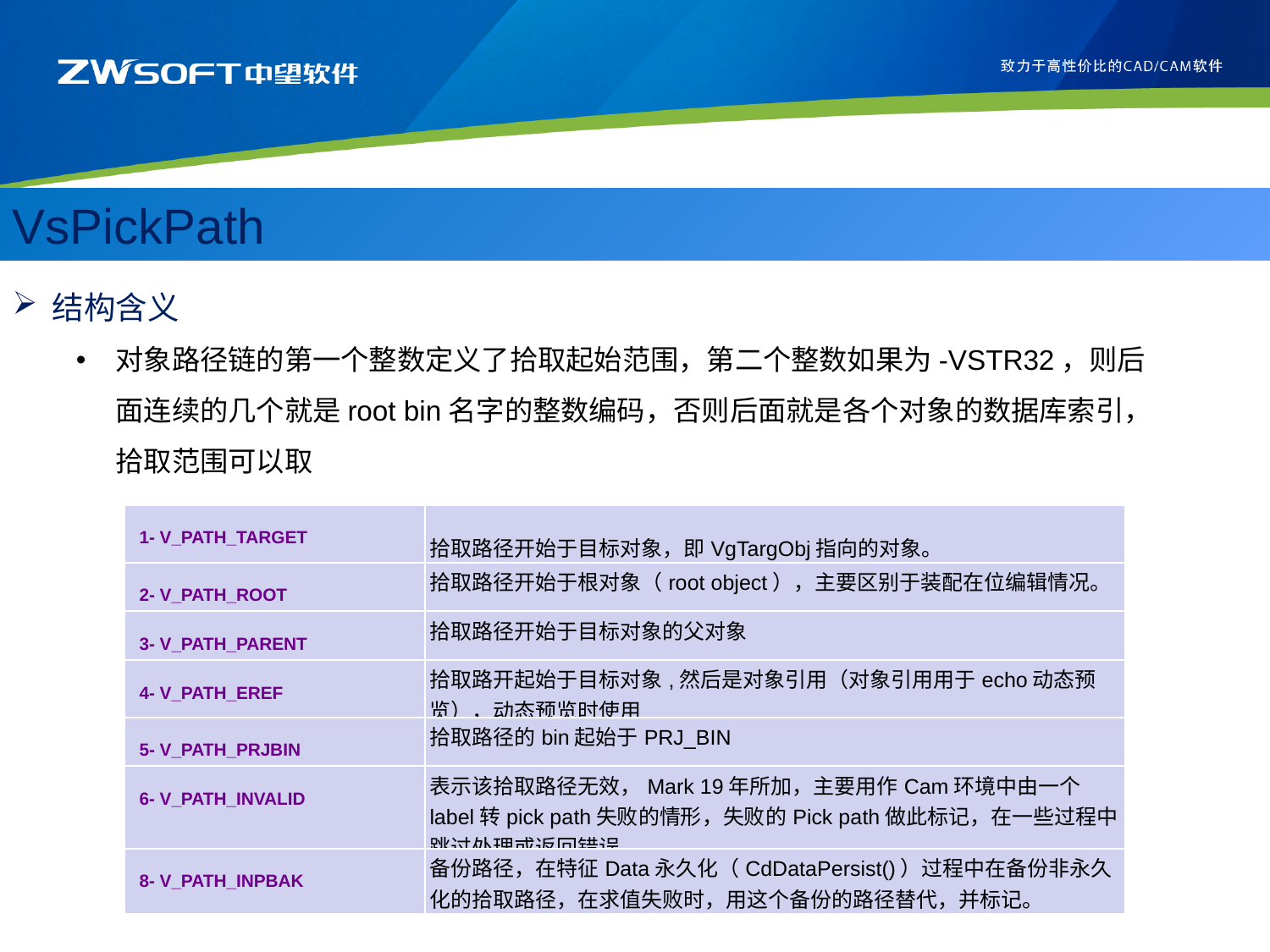

VsPickPath
结构含义
对象路径链的第一个整数定义了拾取起始范围，第二个整数如果为-VSTR32，则后面连续的几个就是root bin名字的整数编码，否则后面就是各个对象的数据库索引，拾取范围可以取
| 1- V\_PATH\_TARGET | 拾取路径开始于目标对象，即VgTargObj指向的对象。 |
| --- | --- |
| 2- V\_PATH\_ROOT | 拾取路径开始于根对象（root object），主要区别于装配在位编辑情况。 |
| 3- V\_PATH\_PARENT | 拾取路径开始于目标对象的父对象 |
| 4- V\_PATH\_EREF | 拾取路开起始于目标对象,然后是对象引用（对象引用用于echo动态预览），动态预览时使用 |
| 5- V\_PATH\_PRJBIN | 拾取路径的bin起始于PRJ\_BIN |
| 6- V\_PATH\_INVALID | 表示该拾取路径无效，Mark 19年所加，主要用作Cam环境中由一个label转pick path失败的情形，失败的Pick path做此标记，在一些过程中跳过处理或返回错误。 |
| 8- V\_PATH\_INPBAK | 备份路径，在特征Data永久化（CdDataPersist()）过程中在备份非永久化的拾取路径，在求值失败时，用这个备份的路径替代，并标记。 |